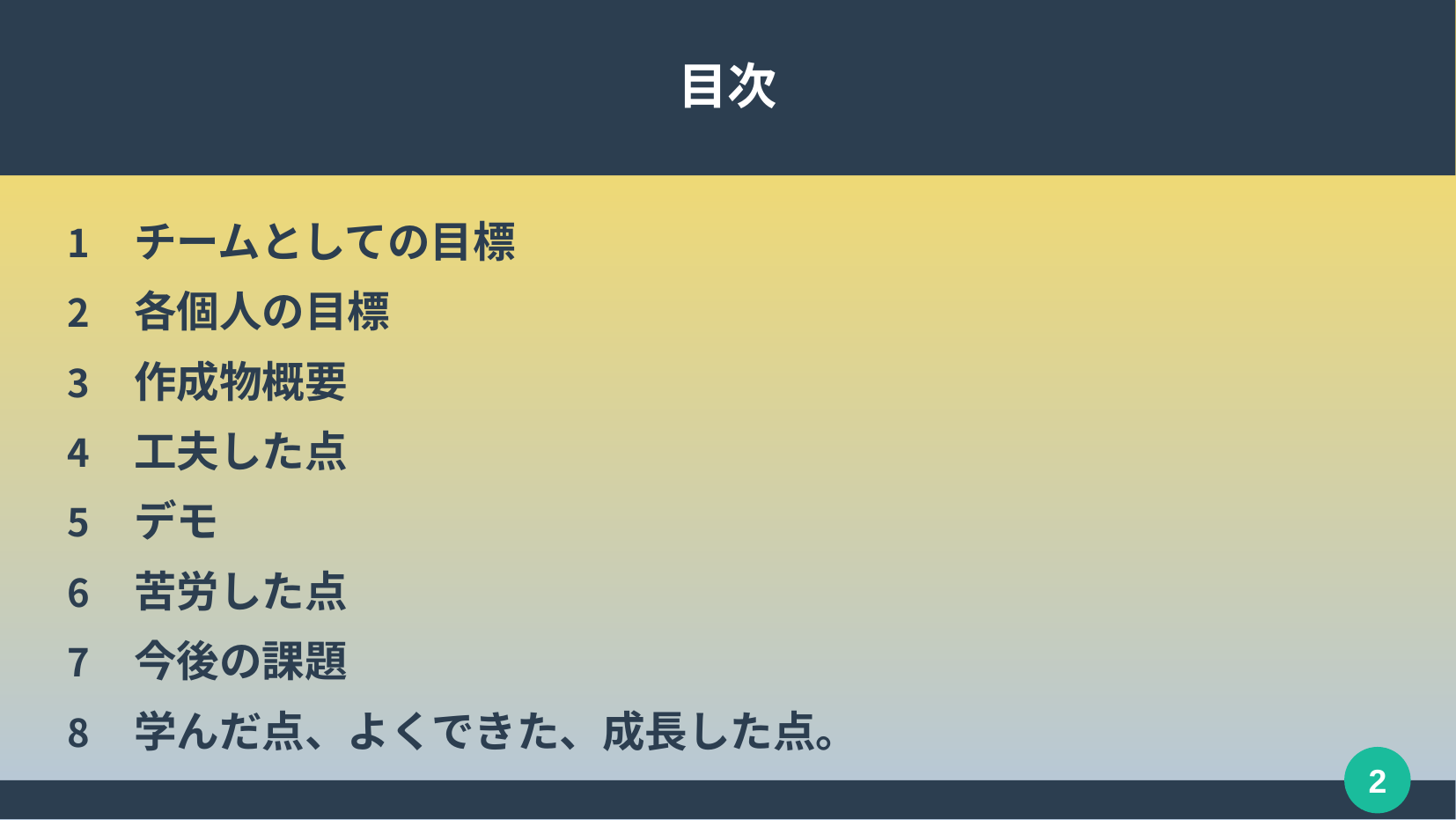

# 目次
 チームとしての目標
 各個人の目標
 作成物概要
 工夫した点
 デモ
 苦労した点
 今後の課題
 学んだ点、よくできた、成長した点。